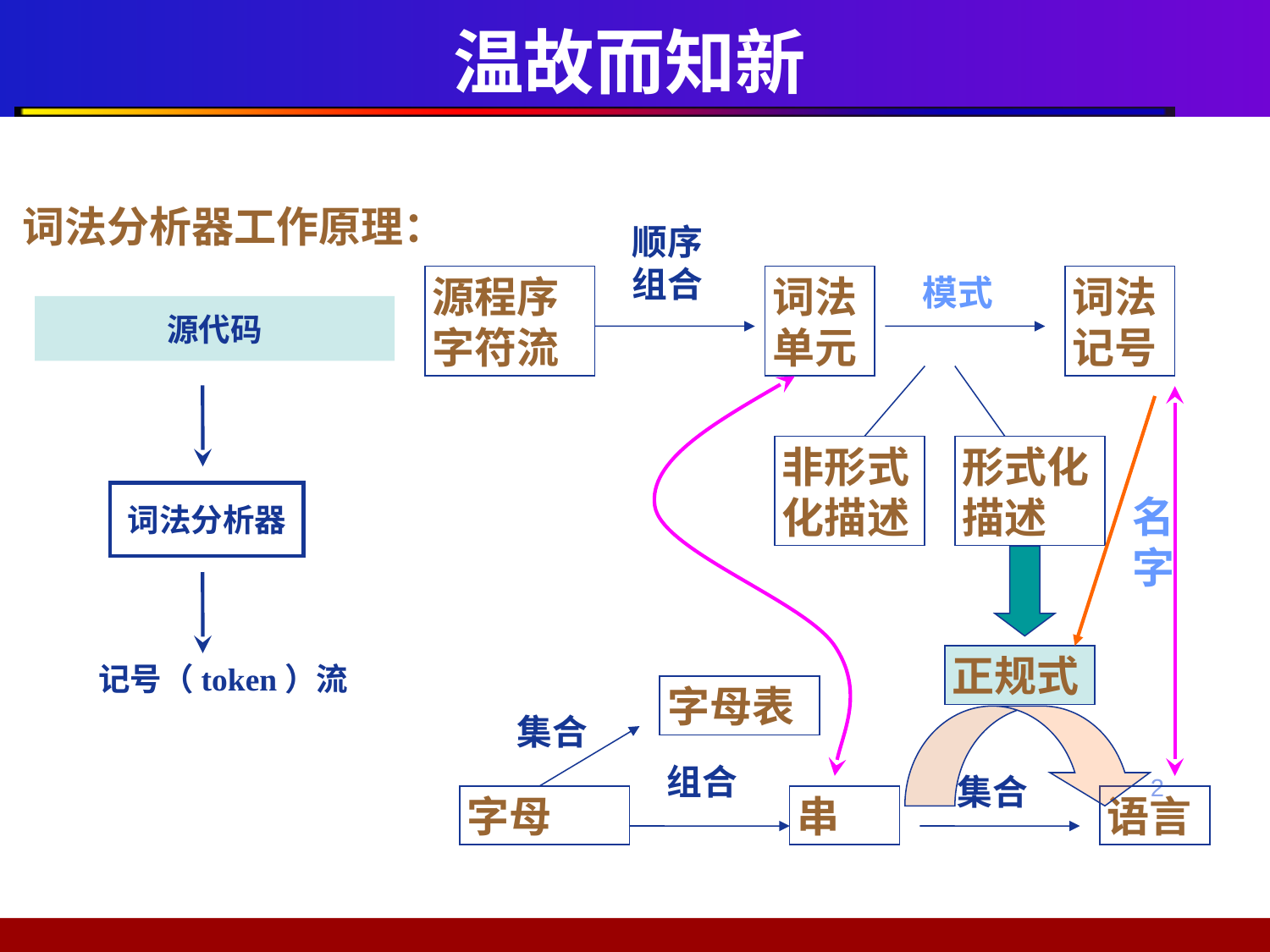

# 温故而知新
词法分析器工作原理：
顺序组合
源程序字符流
词法单元
模式
词法记号

非形式化描述
形式化描述
名字

正规式
字母表
集合

组合
集合
字母
串
语言

源代码

词法分析器

记号（token）流
2